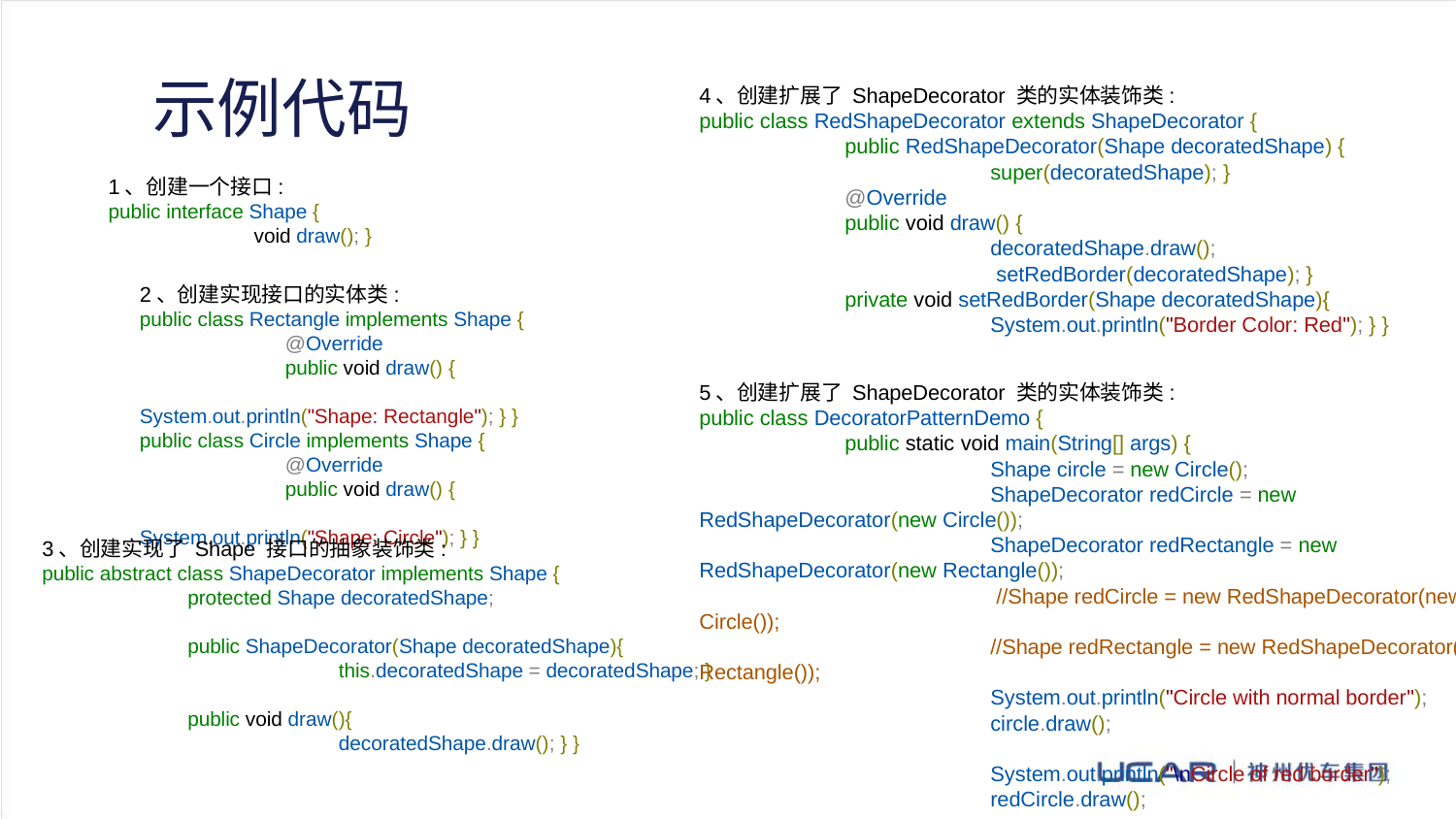

示例代码
4、创建扩展了 ShapeDecorator 类的实体装饰类:
public class RedShapeDecorator extends ShapeDecorator {
	public RedShapeDecorator(Shape decoratedShape) {
		super(decoratedShape); }
	@Override
	public void draw() {
		decoratedShape.draw();
		 setRedBorder(decoratedShape); }
	private void setRedBorder(Shape decoratedShape){
		System.out.println("Border Color: Red"); } }
1、创建一个接口:
public interface Shape {
	void draw(); }
2、创建实现接口的实体类:
public class Rectangle implements Shape {
	@Override
	public void draw() {
		System.out.println("Shape: Rectangle"); } }
public class Circle implements Shape {
	@Override
	public void draw() {
		System.out.println("Shape: Circle"); } }
5、创建扩展了 ShapeDecorator 类的实体装饰类:
public class DecoratorPatternDemo {
	public static void main(String[] args) {
		Shape circle = new Circle();
		ShapeDecorator redCircle = new RedShapeDecorator(new Circle());
		ShapeDecorator redRectangle = new RedShapeDecorator(new Rectangle());
		 //Shape redCircle = new RedShapeDecorator(new Circle());
		//Shape redRectangle = new RedShapeDecorator(new Rectangle());
		System.out.println("Circle with normal border");
		circle.draw();

		System.out.println("\nCircle of red border");
		redCircle.draw();

		System.out.println("\nRectangle of red border");
		redRectangle.draw(); } }
3、创建实现了 Shape 接口的抽象装饰类:
public abstract class ShapeDecorator implements Shape {
	protected Shape decoratedShape;

	public ShapeDecorator(Shape decoratedShape){
		 this.decoratedShape = decoratedShape; }

	public void draw(){
		 decoratedShape.draw(); } }